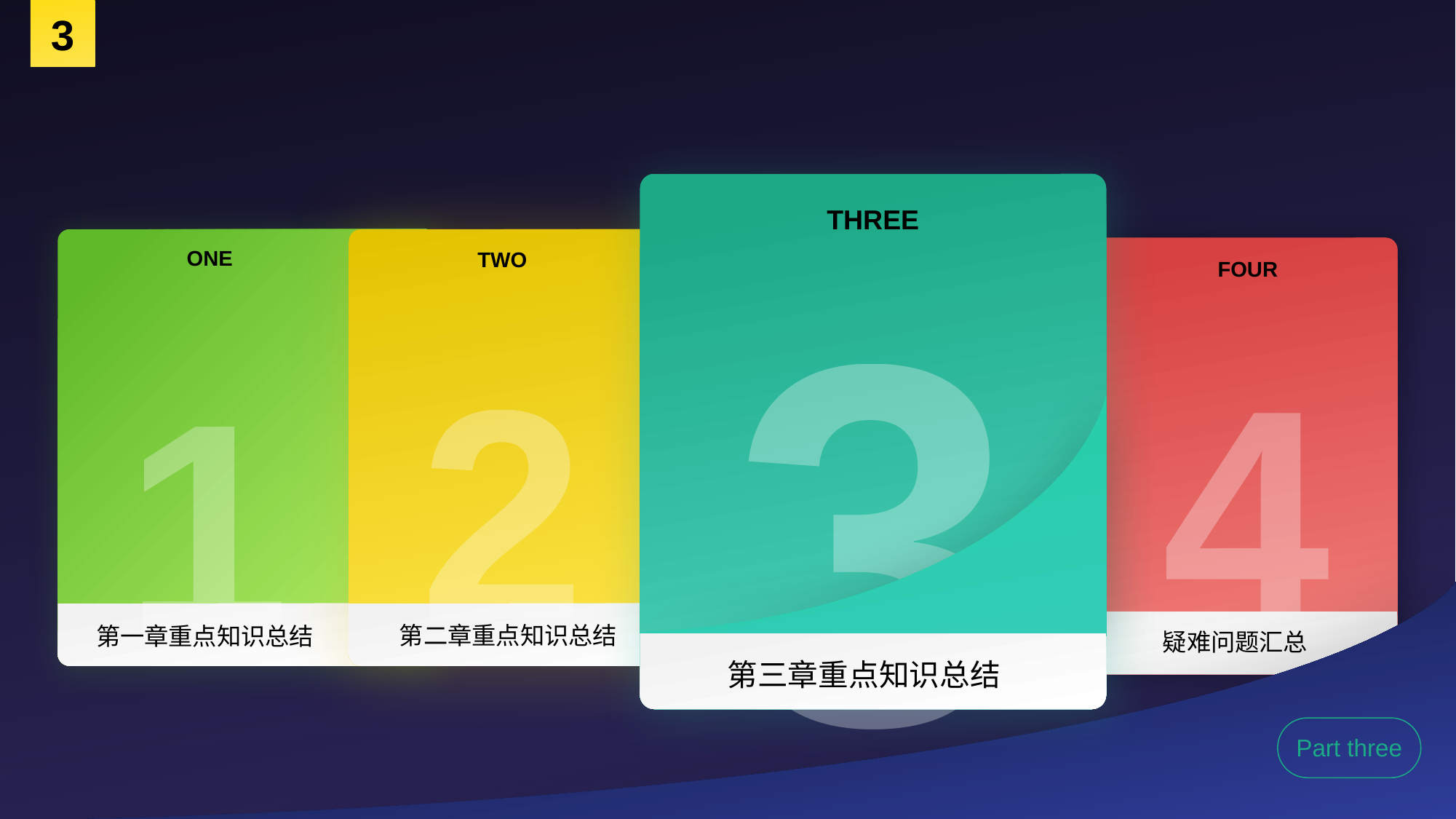

3

THREE
3

ONE
TWO
FOUR
4
2
1

第二章重点知识总结
第一章重点知识总结
疑难问题汇总

第三章重点知识总结

Part three